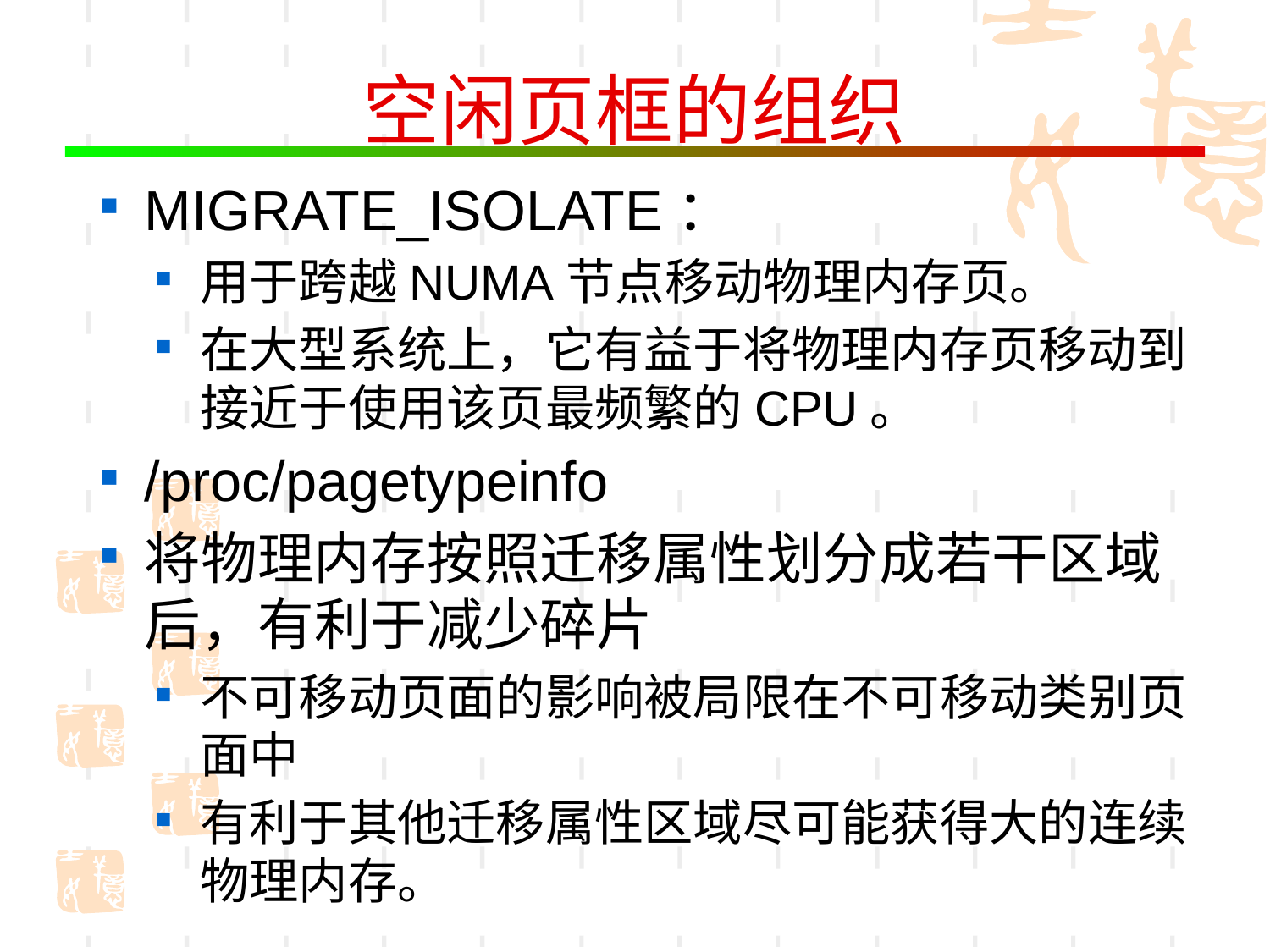

# 空闲页框的组织
MIGRATE_ISOLATE：
用于跨越NUMA节点移动物理内存页。
在大型系统上，它有益于将物理内存页移动到接近于使用该页最频繁的CPU。
/proc/pagetypeinfo
将物理内存按照迁移属性划分成若干区域后，有利于减少碎片
不可移动页面的影响被局限在不可移动类别页面中
有利于其他迁移属性区域尽可能获得大的连续物理内存。